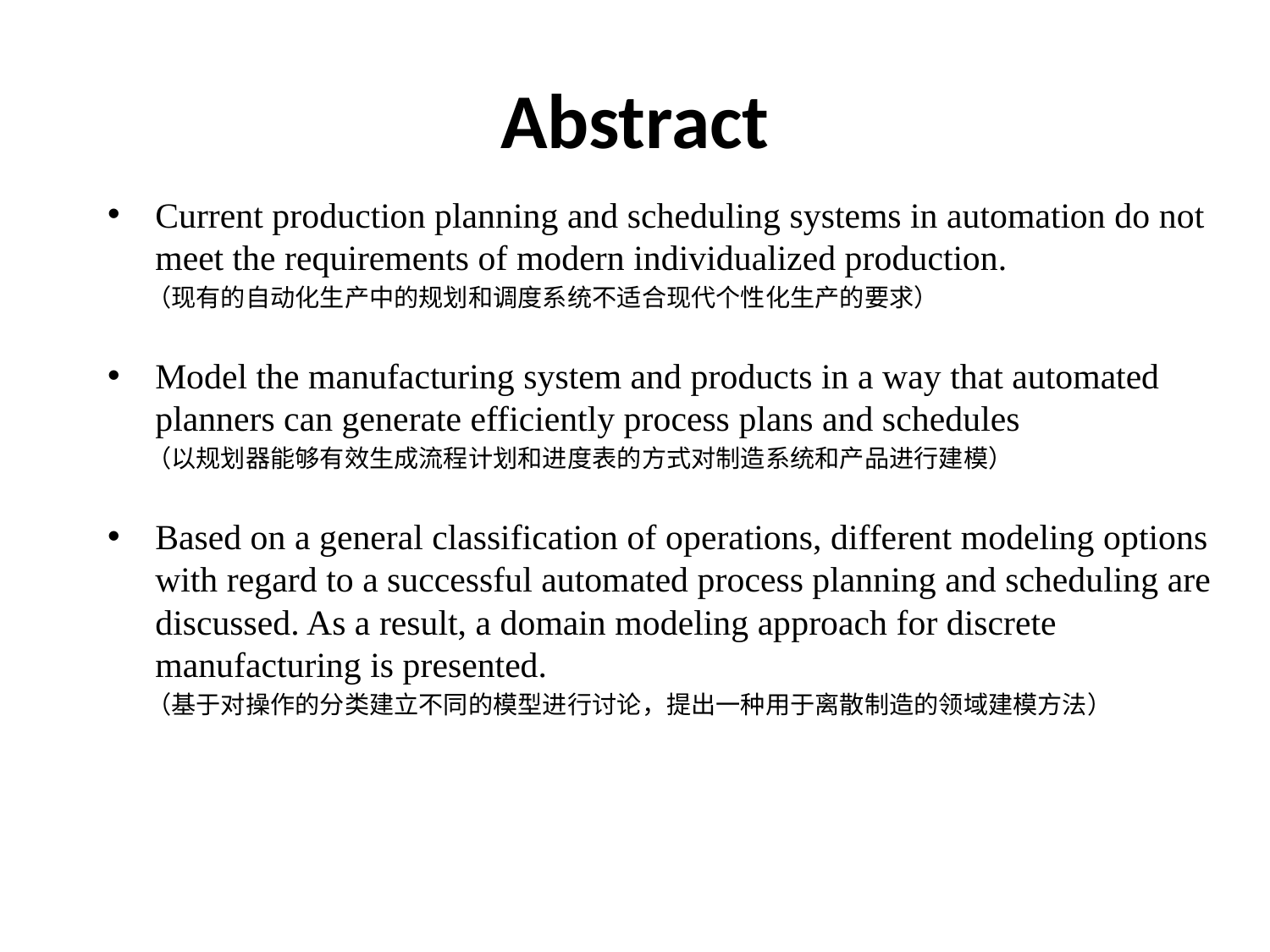

# Abstract
Current production planning and scheduling systems in automation do not meet the requirements of modern individualized production.
      （现有的自动化生产中的规划和调度系统不适合现代个性化生产的要求）

Model the manufacturing system and products in a way that automated planners can generate efficiently process plans and schedules
      （以规划器能够有效生成流程计划和进度表的方式对制造系统和产品进行建模）

Based on a general classification of operations, different modeling options with regard to a successful automated process planning and scheduling are discussed. As a result, a domain modeling approach for discrete manufacturing is presented.
      （基于对操作的分类建立不同的模型进行讨论，提出一种用于离散制造的领域建模方法）